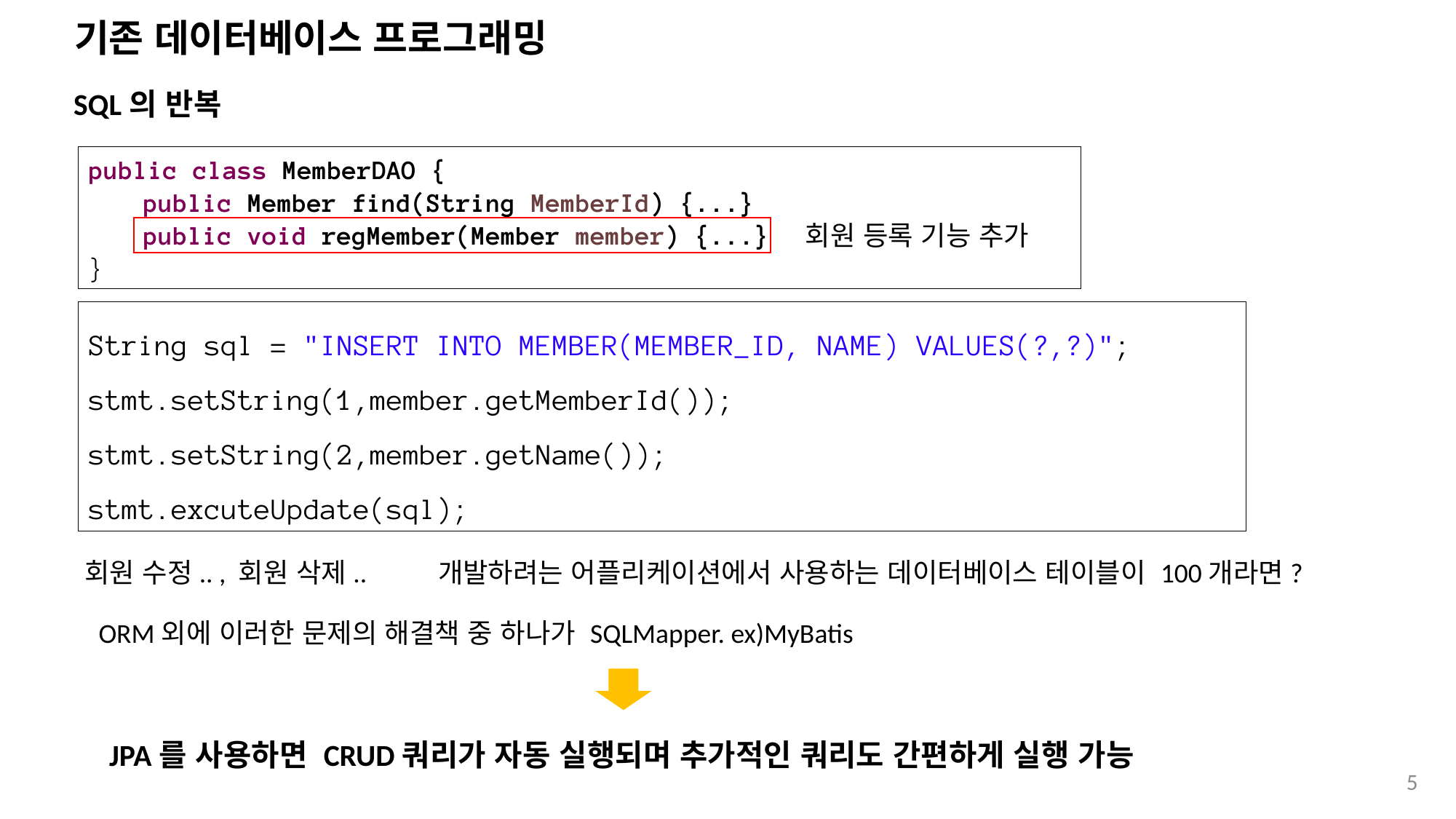

# 기존 데이터베이스 프로그래밍
SQL의 반복
public class MemberDAO {
public Member find(String MemberId) {...}
public void regMember(Member member) {...}
}
회원 등록 기능 추가

String sql = "INSERT INTO MEMBER(MEMBER_ID, NAME) VALUES(?,?)";
stmt.setString(1,member.getMemberId());
stmt.setString(2,member.getName());
stmt.excuteUpdate(sql);
회원 수정.. , 회원 삭제..
개발하려는 어플리케이션에서 사용하는 데이터베이스 테이블이 100개라면?
ORM외에 이러한 문제의 해결책 중 하나가 SQLMapper. ex)MyBatis

JPA를 사용하면 CRUD쿼리가 자동 실행되며 추가적인 쿼리도 간편하게 실행 가능
5